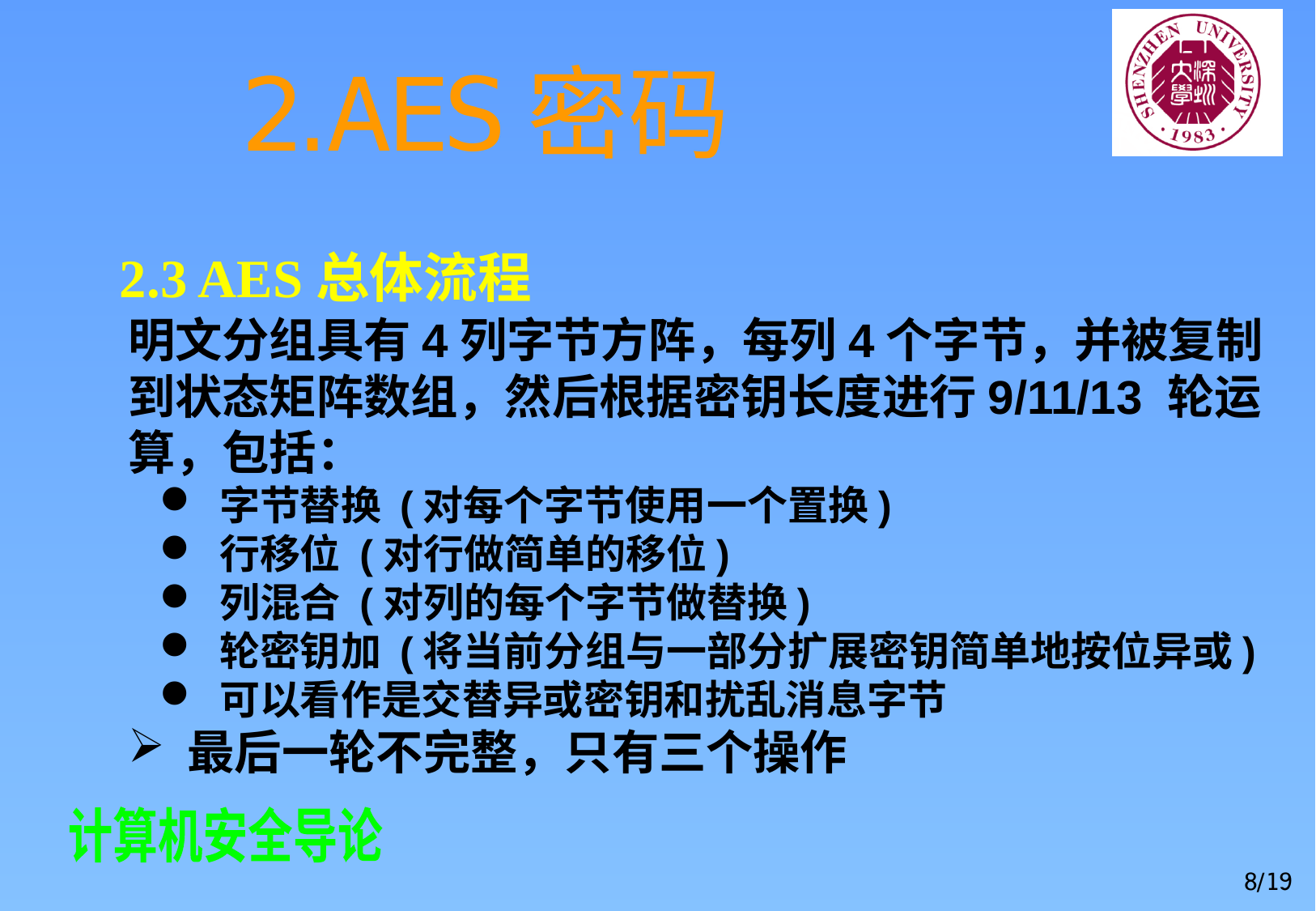

# 2.AES密码
2.3 AES总体流程
明文分组具有4列字节方阵，每列4个字节，并被复制到状态矩阵数组，然后根据密钥长度进行9/11/13 轮运算，包括：
 字节替换 (对每个字节使用一个置换)
 行移位 (对行做简单的移位)
 列混合 (对列的每个字节做替换)
 轮密钥加 (将当前分组与一部分扩展密钥简单地按位异或)
 可以看作是交替异或密钥和扰乱消息字节
 最后一轮不完整，只有三个操作
8/19